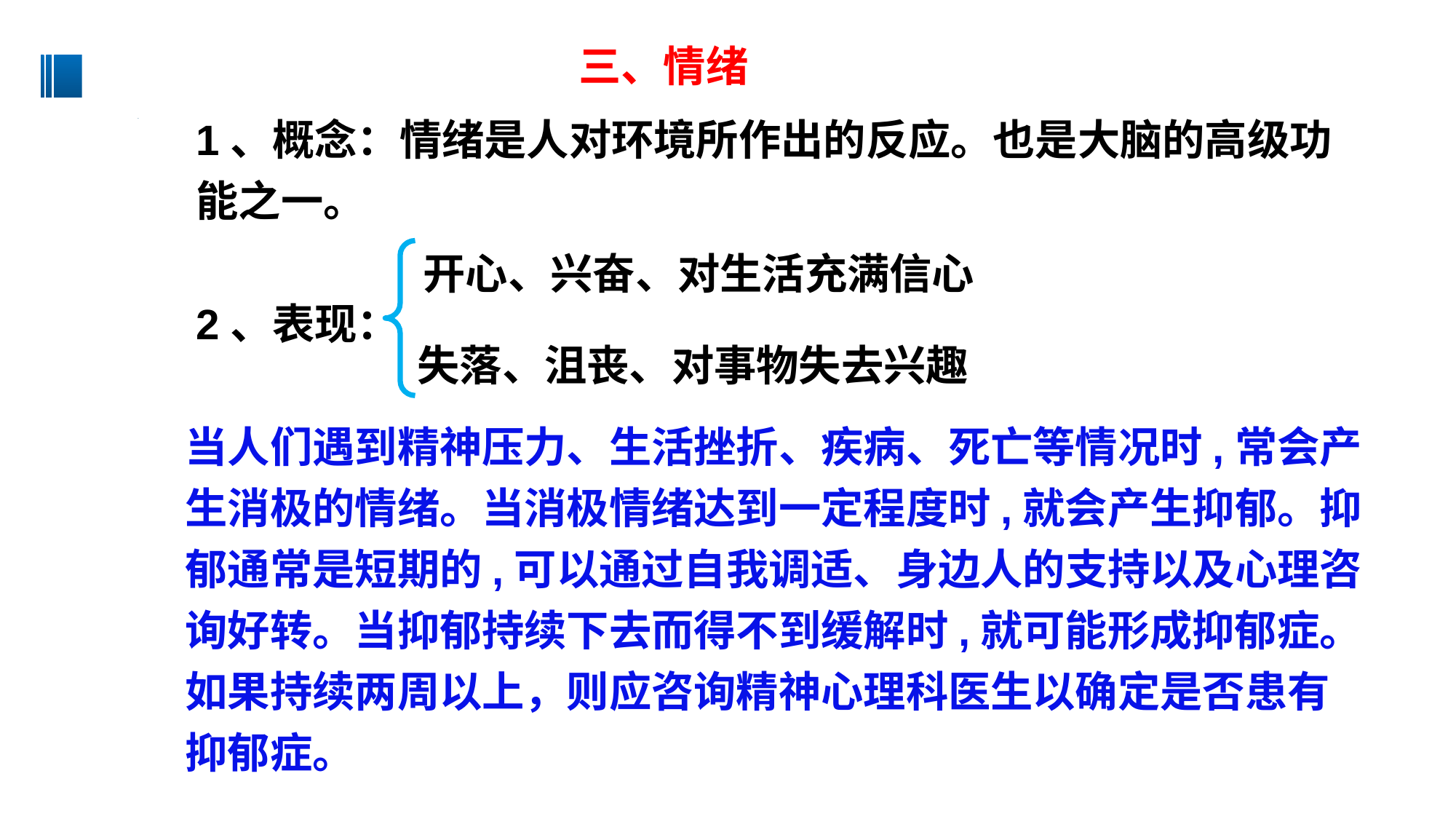

三、情绪
1、概念：情绪是人对环境所作出的反应。也是大脑的高级功能之一。
开心、兴奋、对生活充满信心

失落、沮丧、对事物失去兴趣
2、表现：
当人们遇到精神压力、生活挫折、疾病、死亡等情况时,常会产生消极的情绪。当消极情绪达到一定程度时,就会产生抑郁。抑郁通常是短期的,可以通过自我调适、身边人的支持以及心理咨询好转。当抑郁持续下去而得不到缓解时,就可能形成抑郁症。如果持续两周以上，则应咨询精神心理科医生以确定是否患有抑郁症。